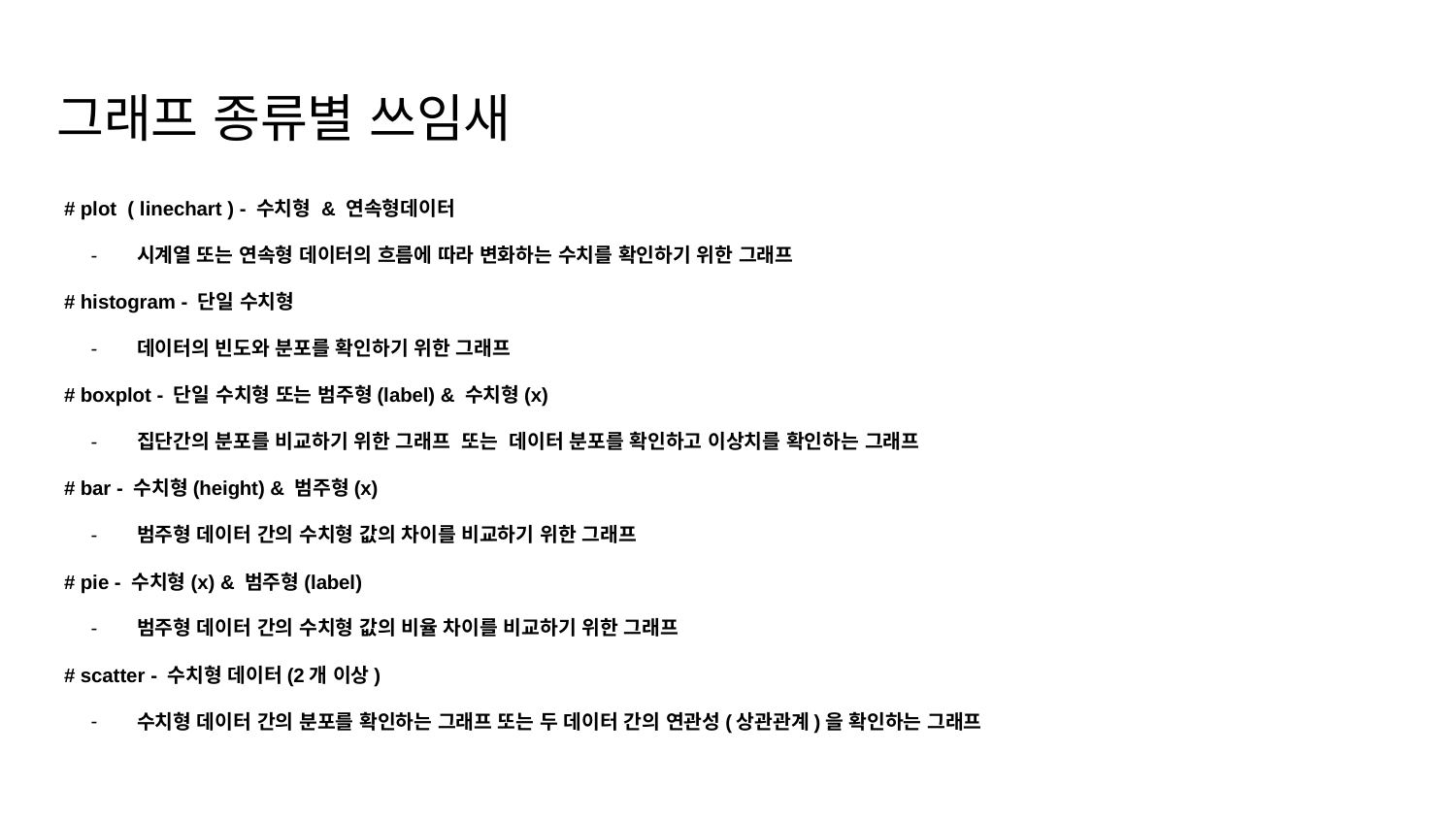

# 그래프 종류별 쓰임새
# plot  ( linechart ) - 수치형 & 연속형데이터
시계열 또는 연속형 데이터의 흐름에 따라 변화하는 수치를 확인하기 위한 그래프
# histogram - 단일 수치형
데이터의 빈도와 분포를 확인하기 위한 그래프
# boxplot - 단일 수치형 또는 범주형(label) & 수치형(x)
집단간의 분포를 비교하기 위한 그래프  또는  데이터 분포를 확인하고 이상치를 확인하는 그래프
# bar - 수치형(height) & 범주형(x)
범주형 데이터 간의 수치형 값의 차이를 비교하기 위한 그래프
# pie - 수치형(x) & 범주형(label)
범주형 데이터 간의 수치형 값의 비율 차이를 비교하기 위한 그래프
# scatter - 수치형 데이터(2개 이상)
수치형 데이터 간의 분포를 확인하는 그래프 또는 두 데이터 간의 연관성(상관관계)을 확인하는 그래프